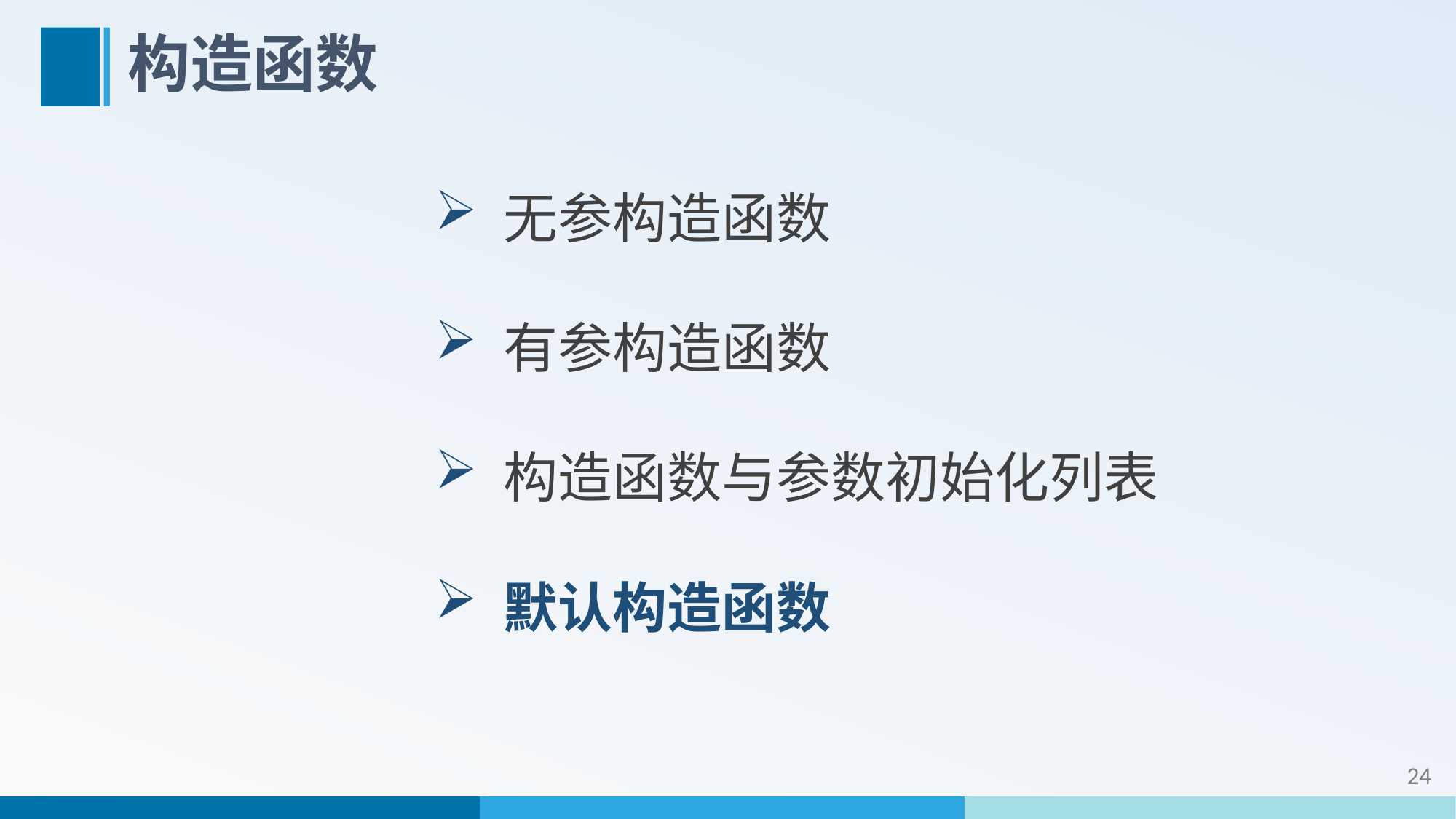

# 构造函数
无参构造函数
有参构造函数
构造函数与参数初始化列表
默认构造函数